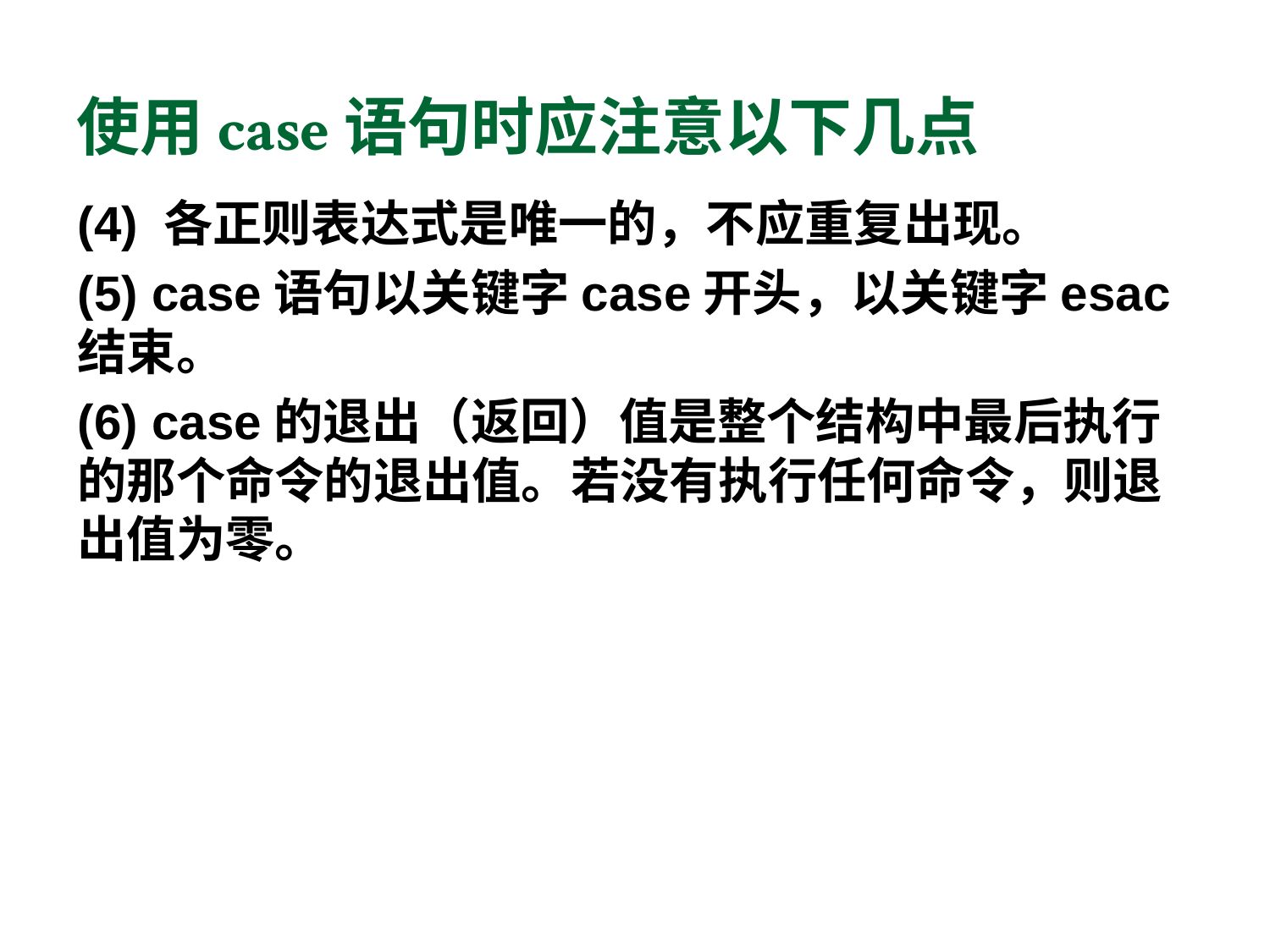

# 使用case语句时应注意以下几点
(4) 各正则表达式是唯一的，不应重复出现。
(5) case语句以关键字case开头，以关键字esac结束。
(6) case的退出（返回）值是整个结构中最后执行的那个命令的退出值。若没有执行任何命令，则退出值为零。